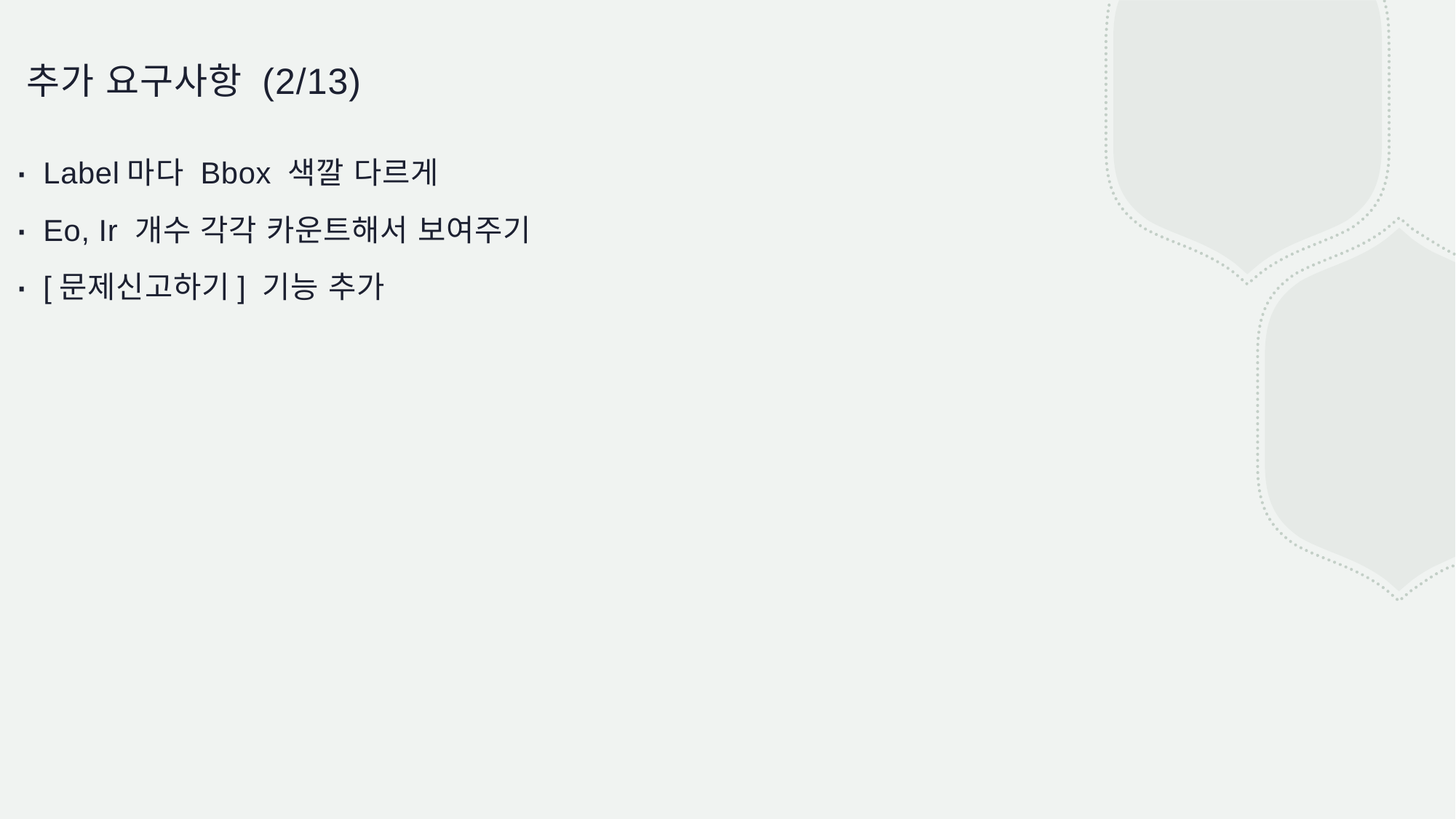

# 추가 요구사항 (2/13)
Label마다 Bbox 색깔 다르게
Eo, Ir 개수 각각 카운트해서 보여주기
[문제신고하기] 기능 추가